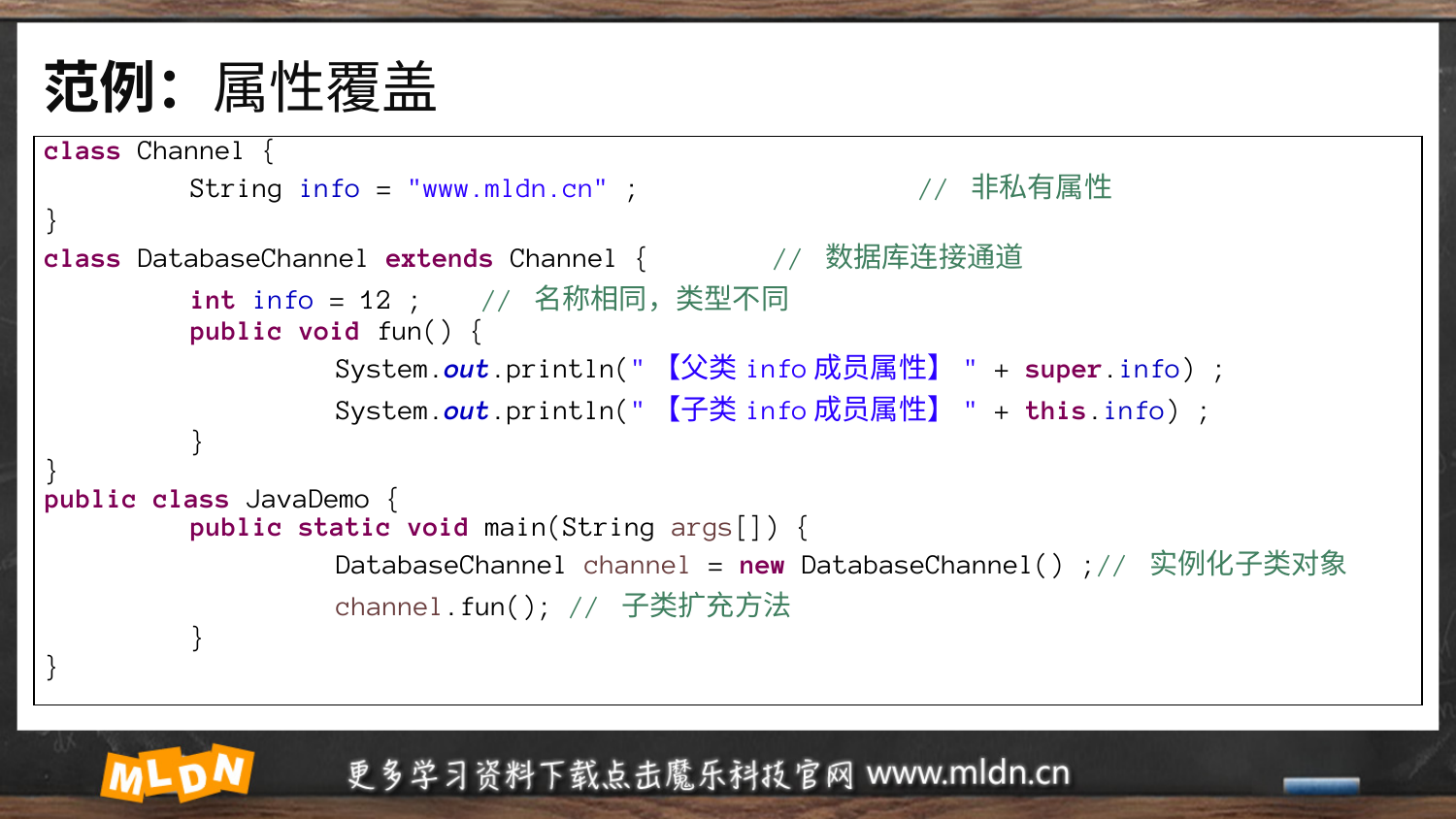

# 范例：属性覆盖
| class Channel { String info = "www.mldn.cn" ; // 非私有属性 } class DatabaseChannel extends Channel { // 数据库连接通道 int info = 12 ; // 名称相同，类型不同 public void fun() { System.out.println("【父类info成员属性】" + super.info) ; System.out.println("【子类info成员属性】" + this.info) ; } } public class JavaDemo { public static void main(String args[]) { DatabaseChannel channel = new DatabaseChannel() ;// 实例化子类对象 channel.fun(); // 子类扩充方法 } } |
| --- |